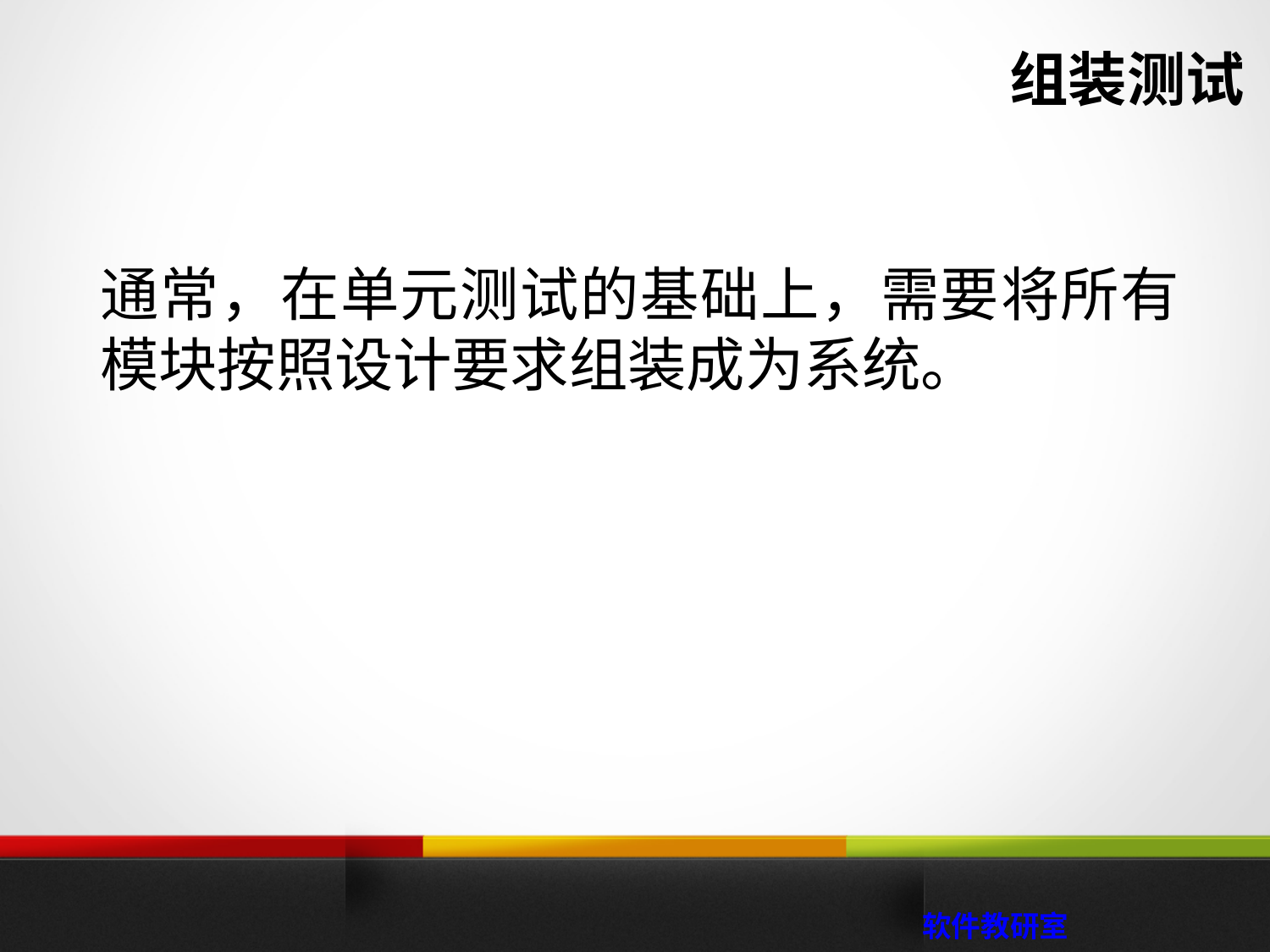

组装测试
通常，在单元测试的基础上，需要将所有模块按照设计要求组装成为系统。
                                     软件教研室